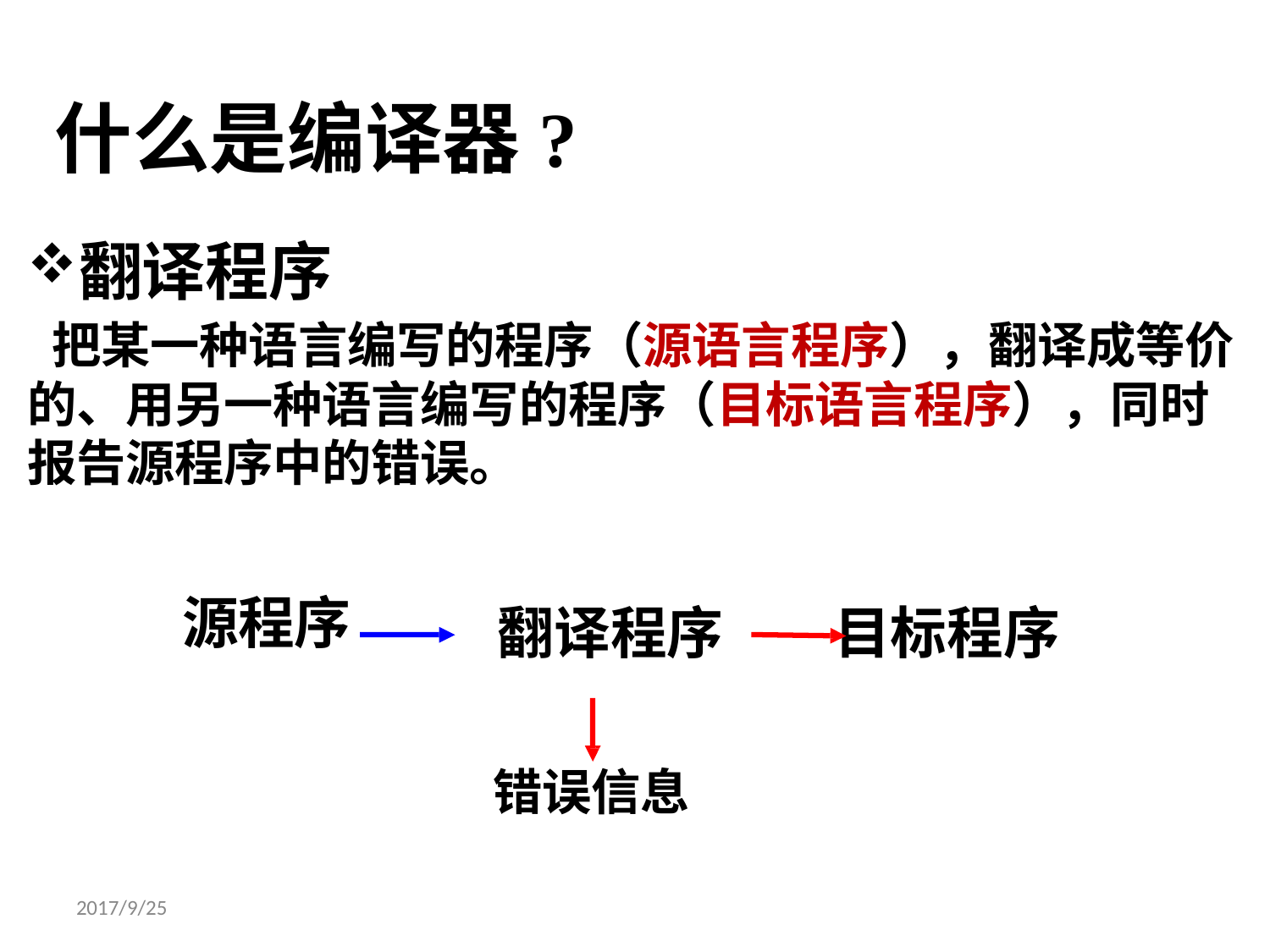

# 什么是编译器?
翻译程序
把某一种语言编写的程序（源语言程序），翻译成等价 的、用另一种语言编写的程序（目标语言程序），同时 报告源程序中的错误。
源程序
翻译程序
目标程序

错误信息
2017/9/25
4